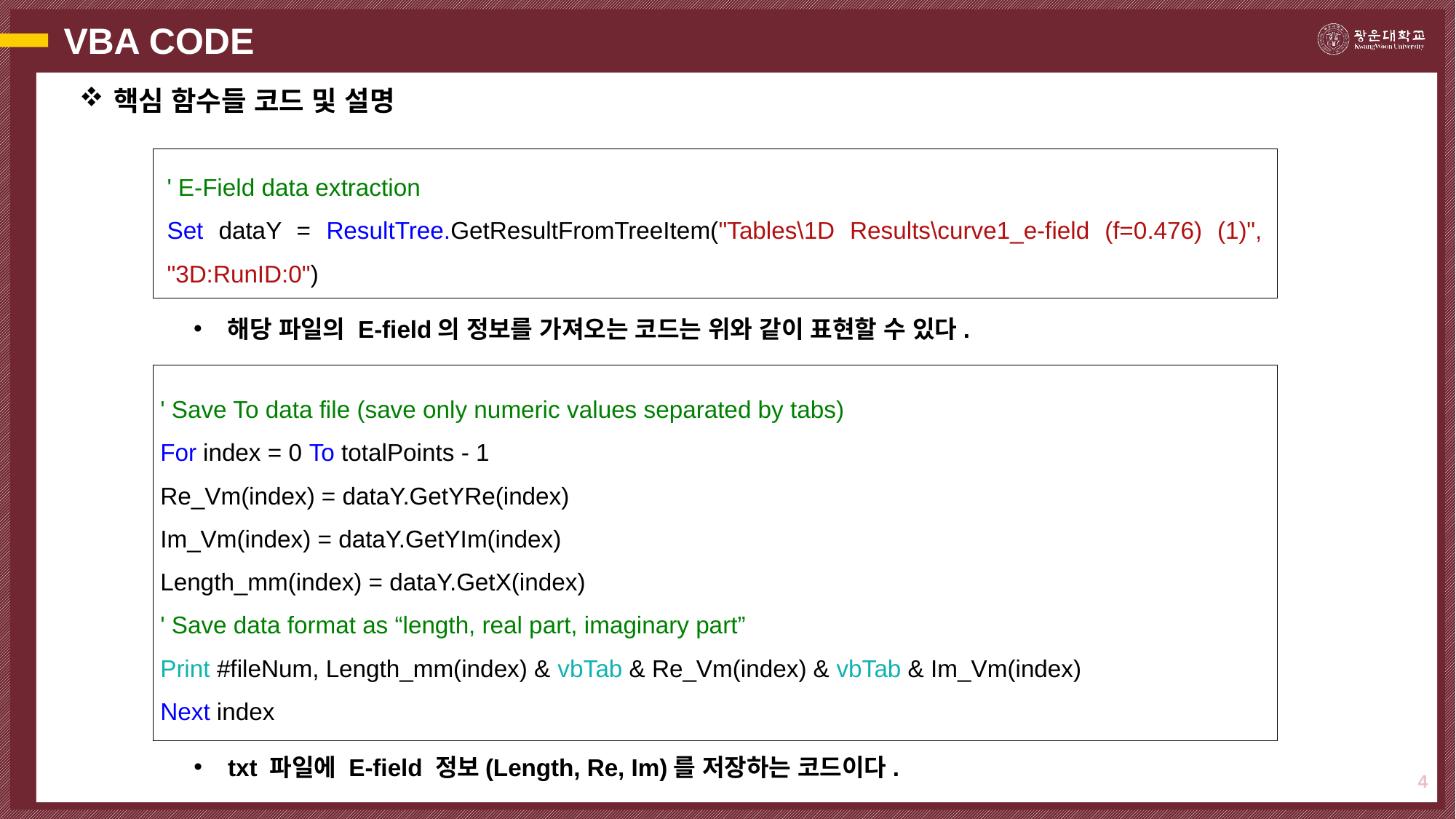

# VBA CODE
핵심 함수들 코드 및 설명
| ' E-Field data extraction Set dataY = ResultTree.GetResultFromTreeItem("Tables\1D Results\curve1\_e-field (f=0.476) (1)", "3D:RunID:0") |
| --- |
해당 파일의 E-field의 정보를 가져오는 코드는 위와 같이 표현할 수 있다.
| ' Save To data file (save only numeric values separated by tabs) For index = 0 To totalPoints - 1 Re\_Vm(index) = dataY.GetYRe(index) Im\_Vm(index) = dataY.GetYIm(index) Length\_mm(index) = dataY.GetX(index) ' Save data format as “length, real part, imaginary part” Print #fileNum, Length\_mm(index) & vbTab & Re\_Vm(index) & vbTab & Im\_Vm(index) Next index |
| --- |
txt 파일에 E-field 정보(Length, Re, Im)를 저장하는 코드이다.
4